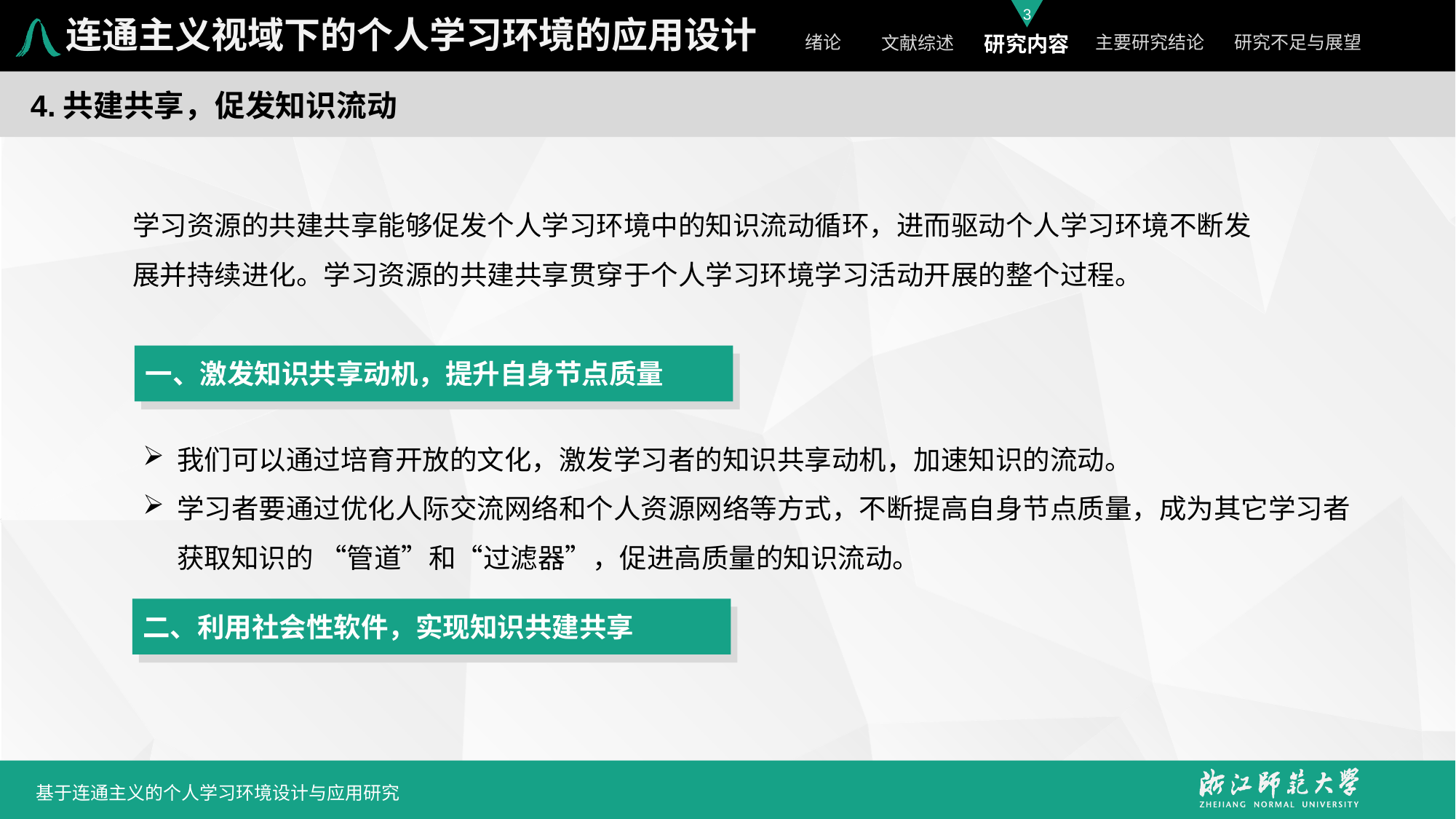

连通主义视域下的个人学习环境的应用设计
4.共建共享，促发知识流动
学习资源的共建共享能够促发个人学习环境中的知识流动循环，进而驱动个人学习环境不断发展并持续进化。学习资源的共建共享贯穿于个人学习环境学习活动开展的整个过程。
一、激发知识共享动机，提升自身节点质量

我们可以通过培育开放的文化，激发学习者的知识共享动机，加速知识的流动。
学习者要通过优化人际交流网络和个人资源网络等方式，不断提高自身节点质量，成为其它学习者获取知识的 “管道”和“过滤器”，促进高质量的知识流动。
二、利用社会性软件，实现知识共建共享